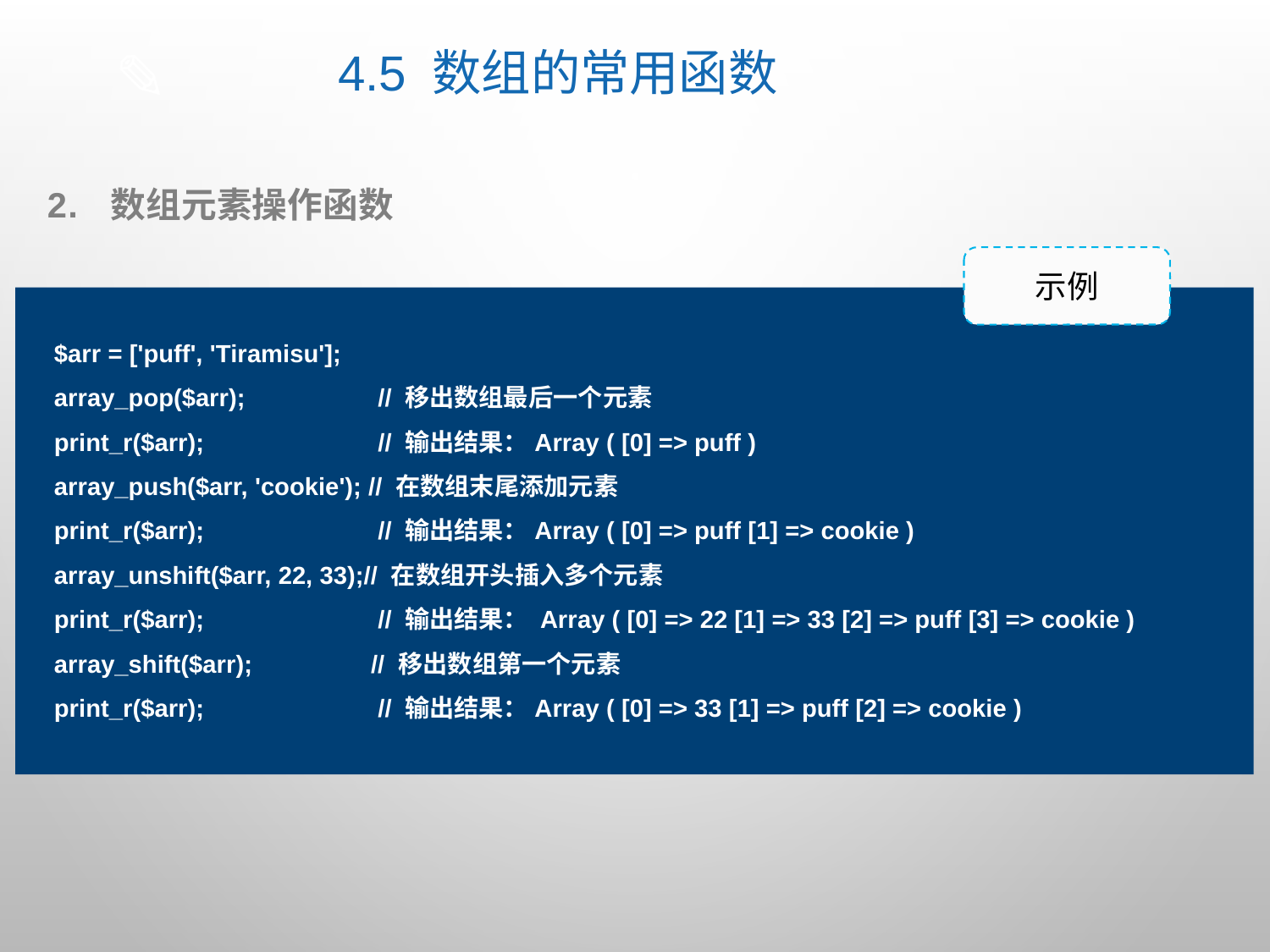

# 4.5 数组的常用函数
数组元素操作函数
示例

$arr = ['puff', 'Tiramisu'];
array_pop($arr);	          // 移出数组最后一个元素
print_r($arr);	          // 输出结果：Array ( [0] => puff )
array_push($arr, 'cookie'); // 在数组末尾添加元素
print_r($arr);	          // 输出结果：Array ( [0] => puff [1] => cookie )
array_unshift($arr, 22, 33);// 在数组开头插入多个元素
print_r($arr);	          // 输出结果： Array ( [0] => 22 [1] => 33 [2] => puff [3] => cookie )
array_shift($arr);                 // 移出数组第一个元素
print_r($arr);	          // 输出结果：Array ( [0] => 33 [1] => puff [2] => cookie )